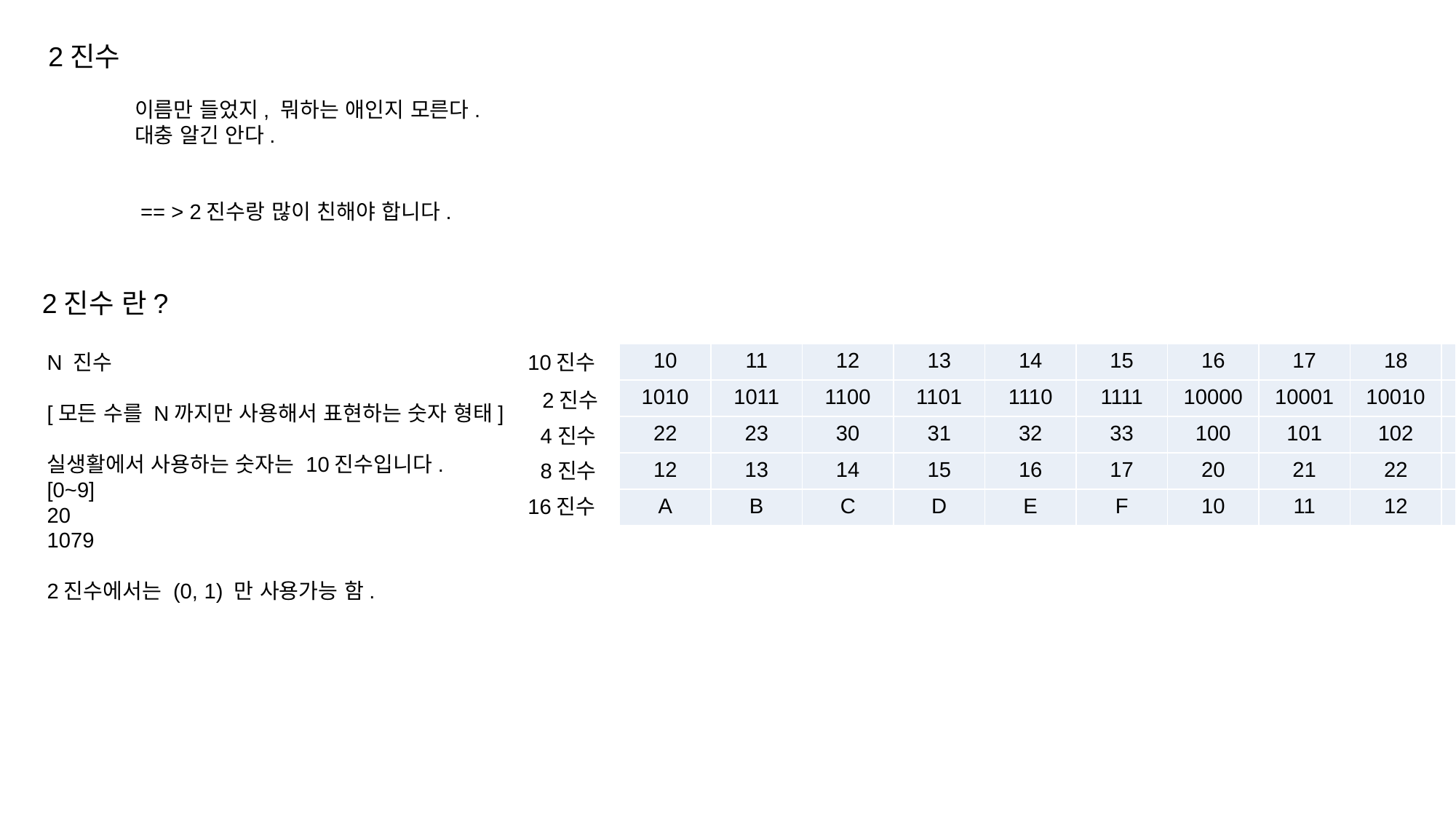

2진수
이름만 들었지, 뭐하는 애인지 모른다.
대충 알긴 안다.

 == > 2진수랑 많이 친해야 합니다.
2진수 란?

N 진수

[모든 수를 N까지만 사용해서 표현하는 숫자 형태]

실생활에서 사용하는 숫자는 10진수입니다.
[0~9]
20
1079

2진수에서는 (0, 1) 만 사용가능 함.
10진수
| 10 | 11 | 12 | 13 | 14 | 15 | 16 | 17 | 18 | 19 |
| --- | --- | --- | --- | --- | --- | --- | --- | --- | --- |
| 1010 | 1011 | 1100 | 1101 | 1110 | 1111 | 10000 | 10001 | 10010 | 10011 |
| 22 | 23 | 30 | 31 | 32 | 33 | 100 | 101 | 102 | 103 |
| 12 | 13 | 14 | 15 | 16 | 17 | 20 | 21 | 22 | 23 |
| A | B | C | D | E | F | 10 | 11 | 12 | 13 |
2진수
4진수
8진수
16진수